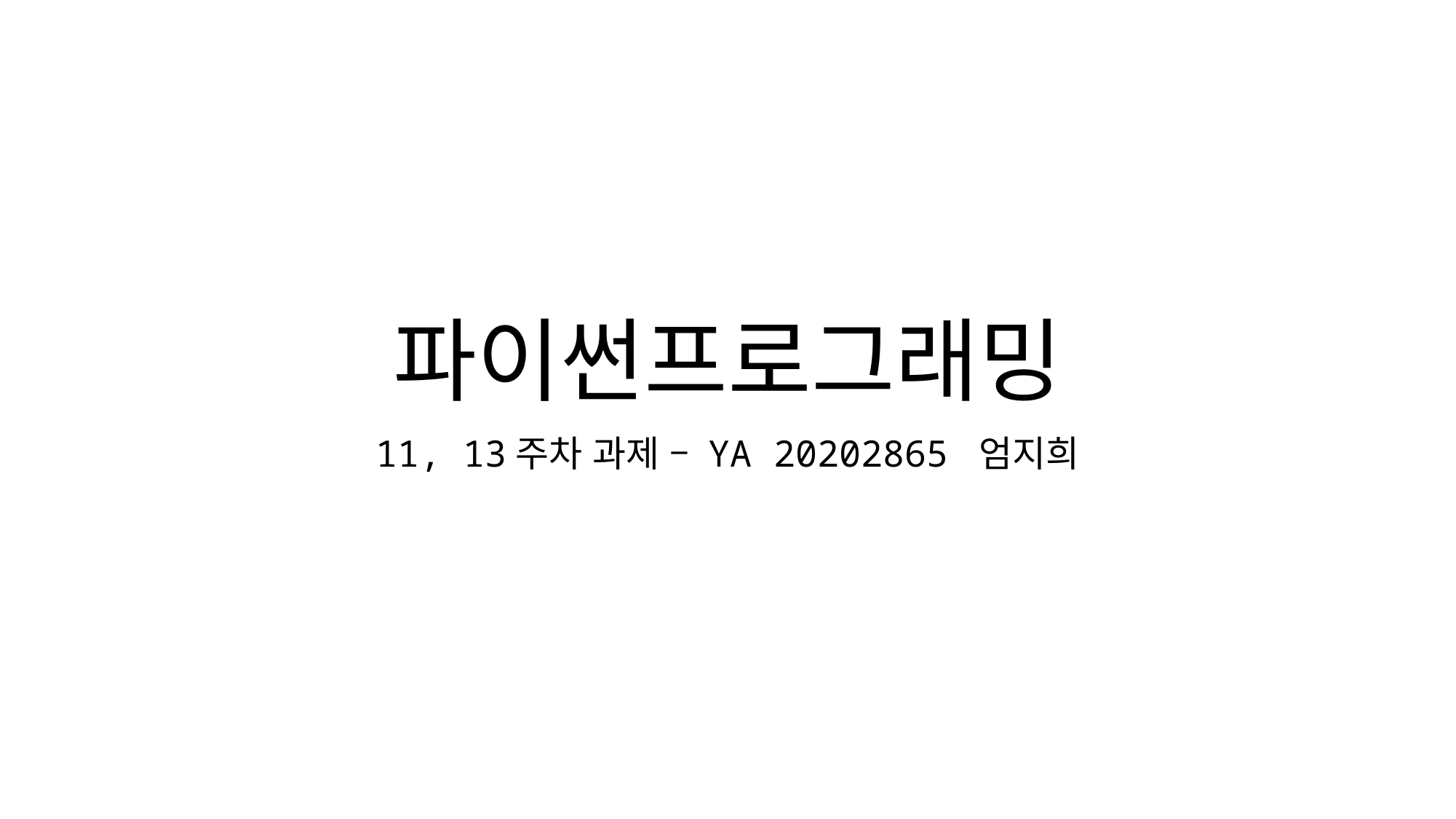

# 파이썬프로그래밍
11, 13주차 과제 – YA 20202865 엄지희